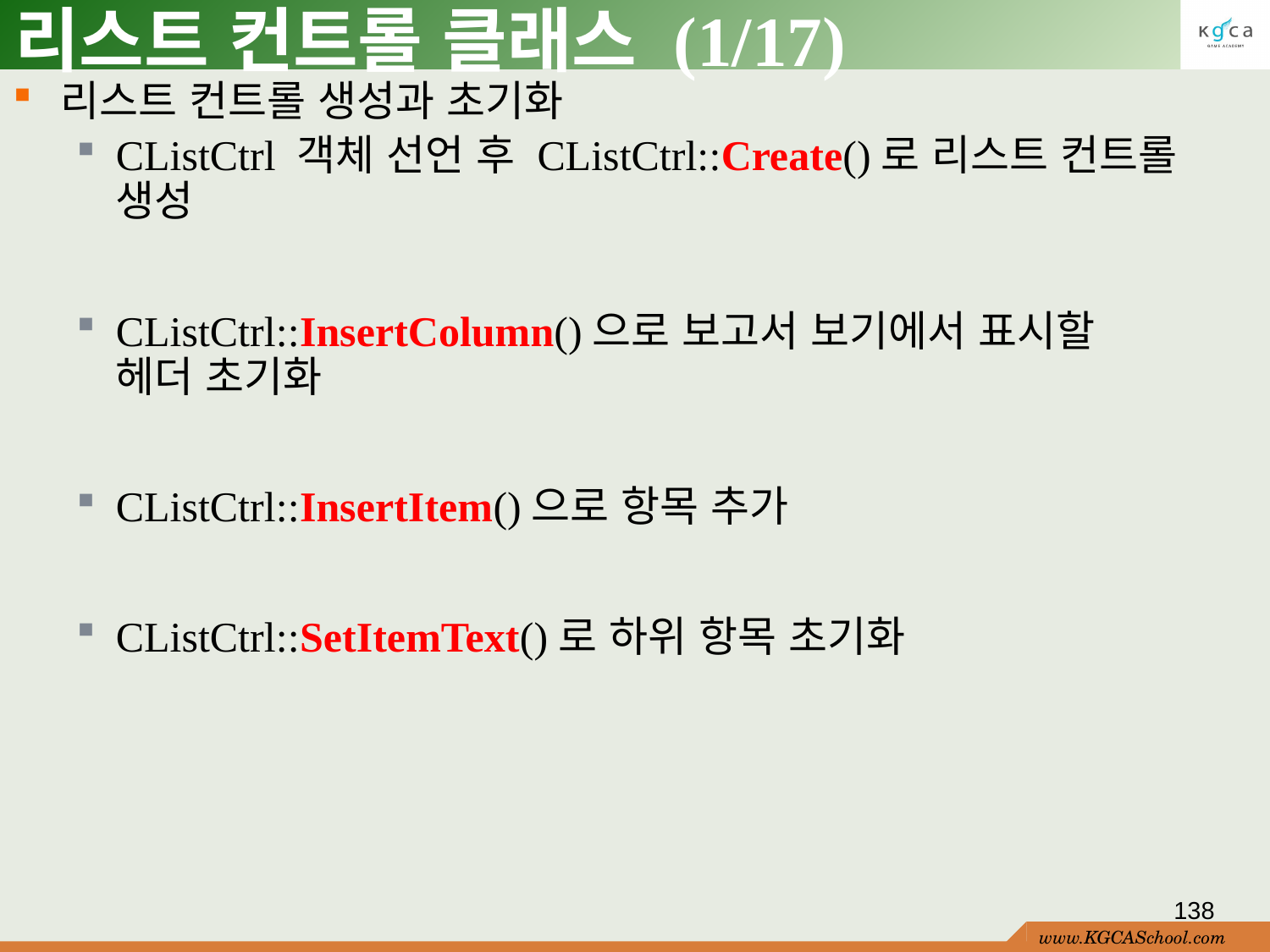

# 리스트 컨트롤 클래스 (1/17)
리스트 컨트롤 생성과 초기화
CListCtrl 객체 선언 후 CListCtrl::Create()로 리스트 컨트롤 생성

CListCtrl::InsertColumn()으로 보고서 보기에서 표시할 헤더 초기화

CListCtrl::InsertItem()으로 항목 추가

CListCtrl::SetItemText()로 하위 항목 초기화
138